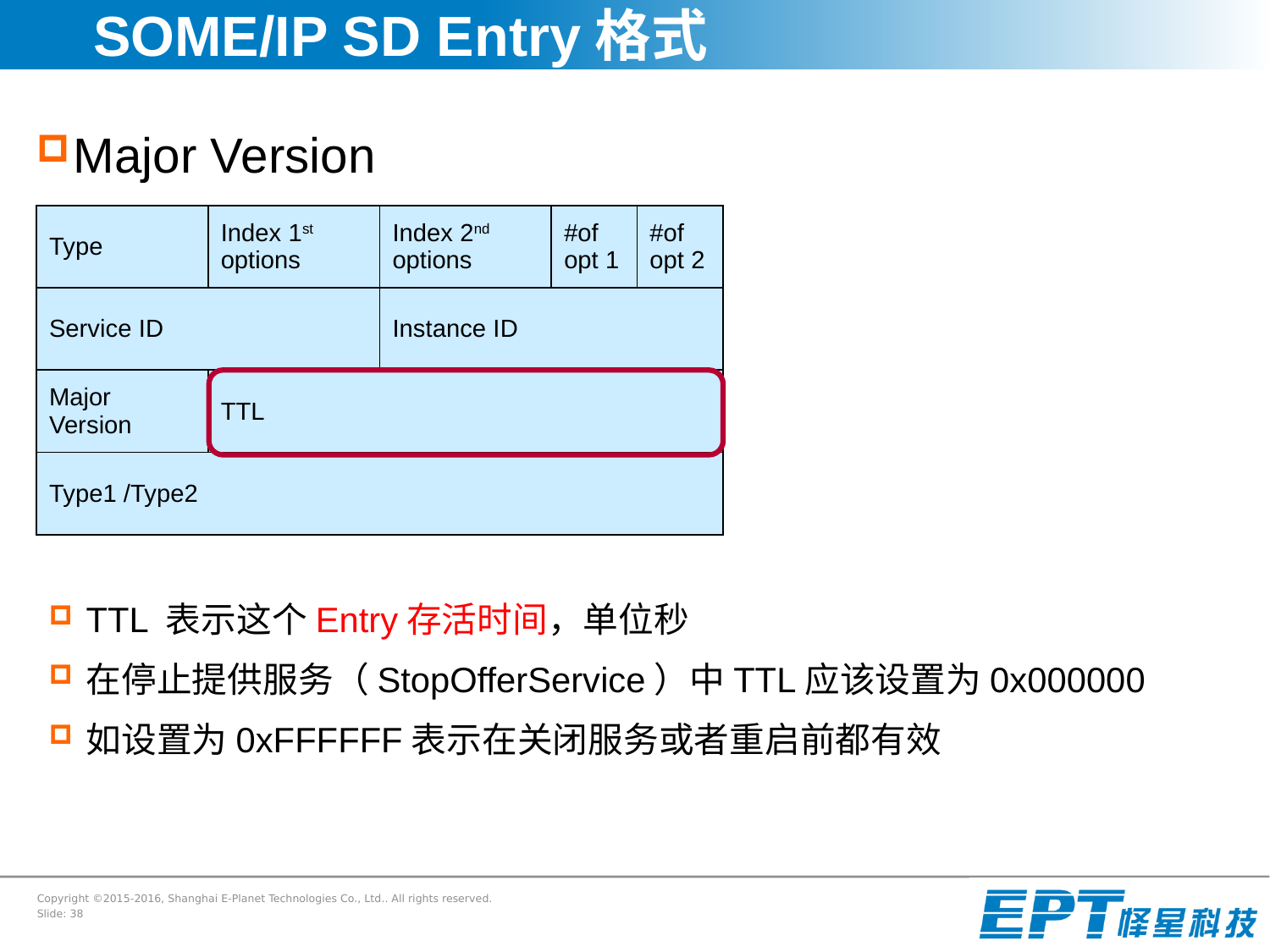

# SOME/IP SD Entry格式
Major Version
| Type | Index 1st options | Index 2nd options | #of opt 1 | #of opt 2 |
| --- | --- | --- | --- | --- |
| Service ID |  | Instance ID |  |  |
| Major Version | TTL |  |  |  |
| Type1 /Type2 |  |  |  |  |

TTL 表示这个Entry存活时间，单位秒
在停止提供服务（StopOfferService）中TTL应该设置为0x000000
如设置为0xFFFFFF表示在关闭服务或者重启前都有效